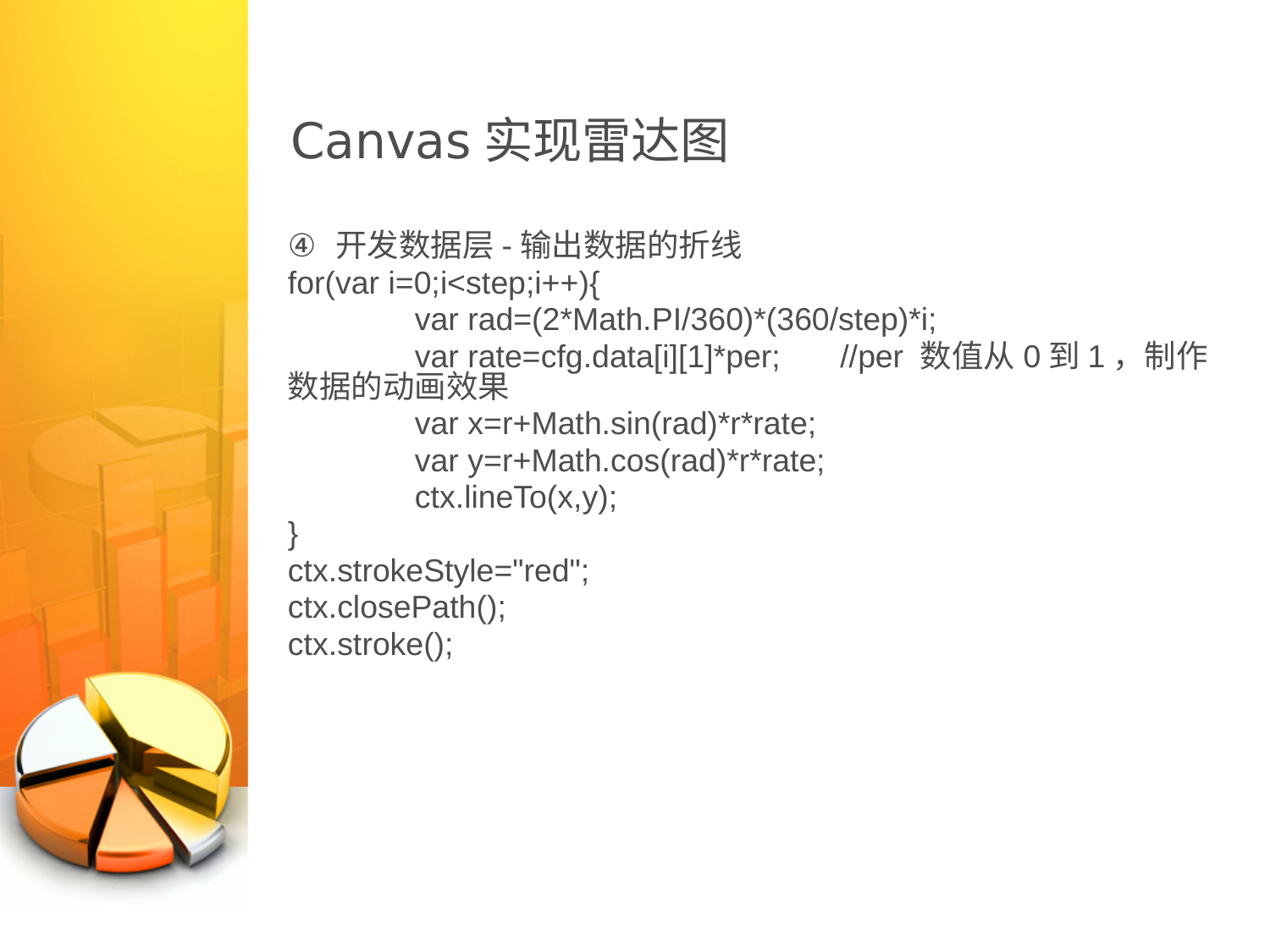

# Canvas实现雷达图
开发数据层-输出数据的折线
for(var i=0;i<step;i++){
	var rad=(2*Math.PI/360)*(360/step)*i;
	var rate=cfg.data[i][1]*per;	     //per 数值从0到1，制作数据的动画效果
	var x=r+Math.sin(rad)*r*rate;
	var y=r+Math.cos(rad)*r*rate;
	ctx.lineTo(x,y);
}
ctx.strokeStyle="red";
ctx.closePath();
ctx.stroke();
PPT模板下载：www.1ppt.com/moban/     行业PPT模板：www.1ppt.com/hangye/
节日PPT模板：www.1ppt.com/jieri/           PPT素材下载：www.1ppt.com/sucai/
PPT背景图片：www.1ppt.com/beijing/      PPT图表下载：www.1ppt.com/tubiao/
优秀PPT下载：www.1ppt.com/xiazai/        PPT教程： www.1ppt.com/powerpoint/
Word教程： www.1ppt.com/word/              Excel教程：www.1ppt.com/excel/
资料下载：www.1ppt.com/ziliao/                PPT课件下载：www.1ppt.com/kejian/
范文下载：www.1ppt.com/fanwen/             试卷下载：www.1ppt.com/shiti/
教案下载：www.1ppt.com/jiaoan/        PPT论坛：www.1ppt.cn